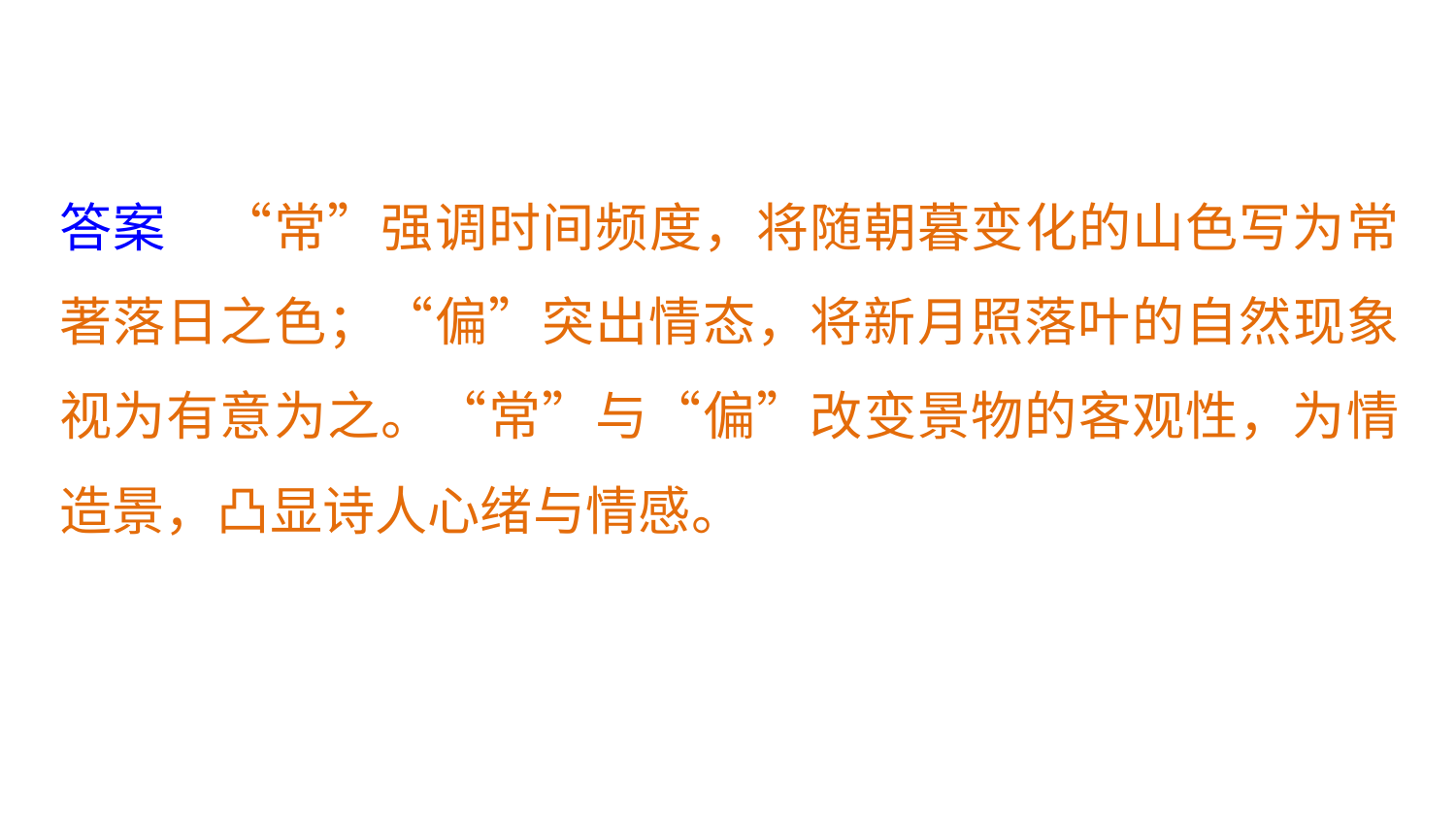

答案　“常”强调时间频度，将随朝暮变化的山色写为常著落日之色；“偏”突出情态，将新月照落叶的自然现象视为有意为之。“常”与“偏”改变景物的客观性，为情造景，凸显诗人心绪与情感。